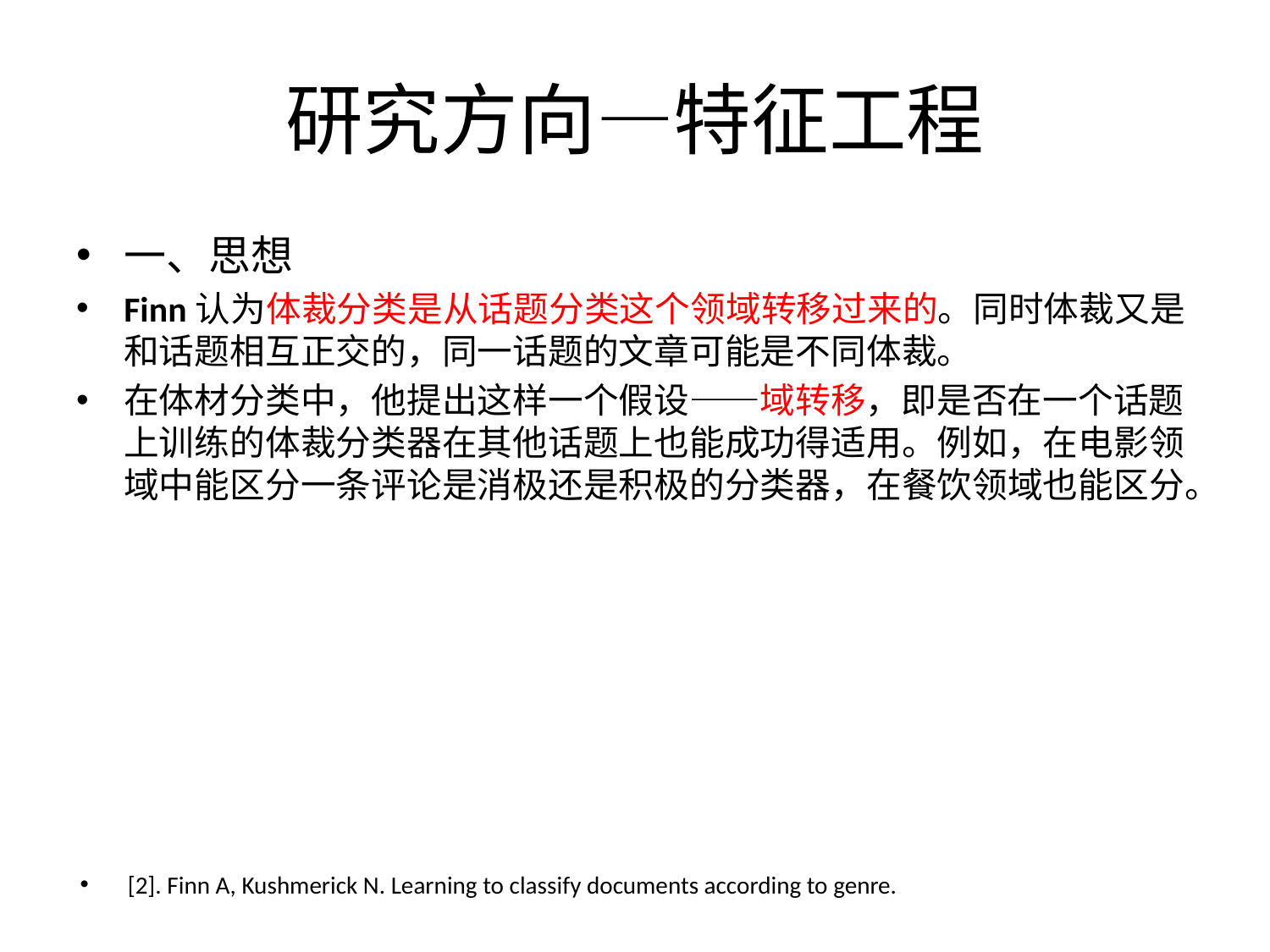

# 研究方向—特征工程
一、思想
Finn认为体裁分类是从话题分类这个领域转移过来的。同时体裁又是和话题相互正交的，同一话题的文章可能是不同体裁。
在体材分类中，他提出这样一个假设——域转移，即是否在一个话题上训练的体裁分类器在其他话题上也能成功得适用。例如，在电影领域中能区分一条评论是消极还是积极的分类器，在餐饮领域也能区分。
[2]. Finn A, Kushmerick N. Learning to classify documents according to genre.